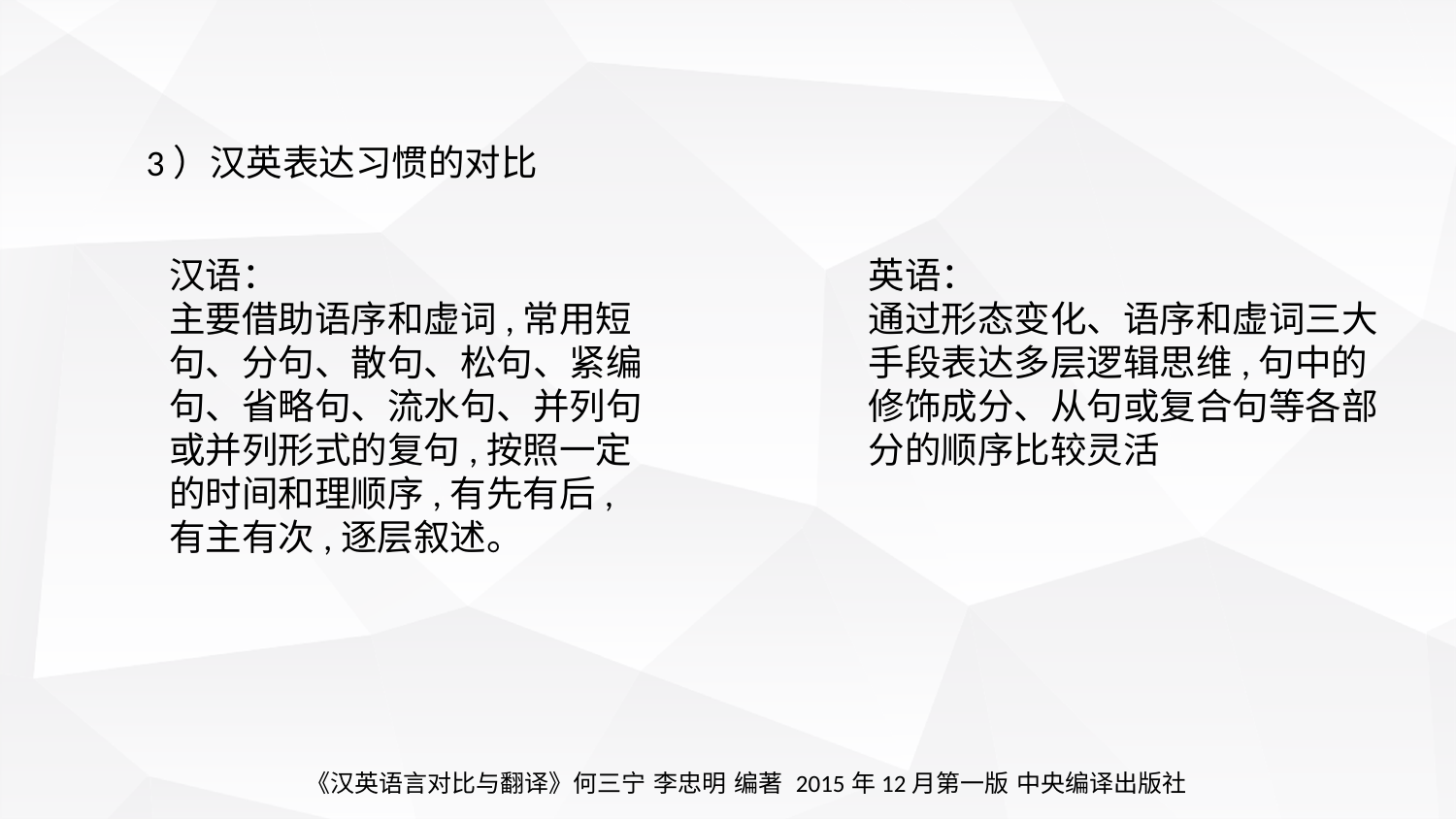

3）汉英表达习惯的对比
汉语：
主要借助语序和虚词,常用短句、分句、散句、松句、紧编句、省略句、流水句、并列句或并列形式的复句,按照一定的时间和理顺序,有先有后,有主有次,逐层叙述。
英语：
通过形态变化、语序和虚词三大手段表达多层逻辑思维,句中的修饰成分、从句或复合句等各部分的顺序比较灵活
《汉英语言对比与翻译》何三宁 李忠明 编著 2015年12月第一版 中央编译出版社